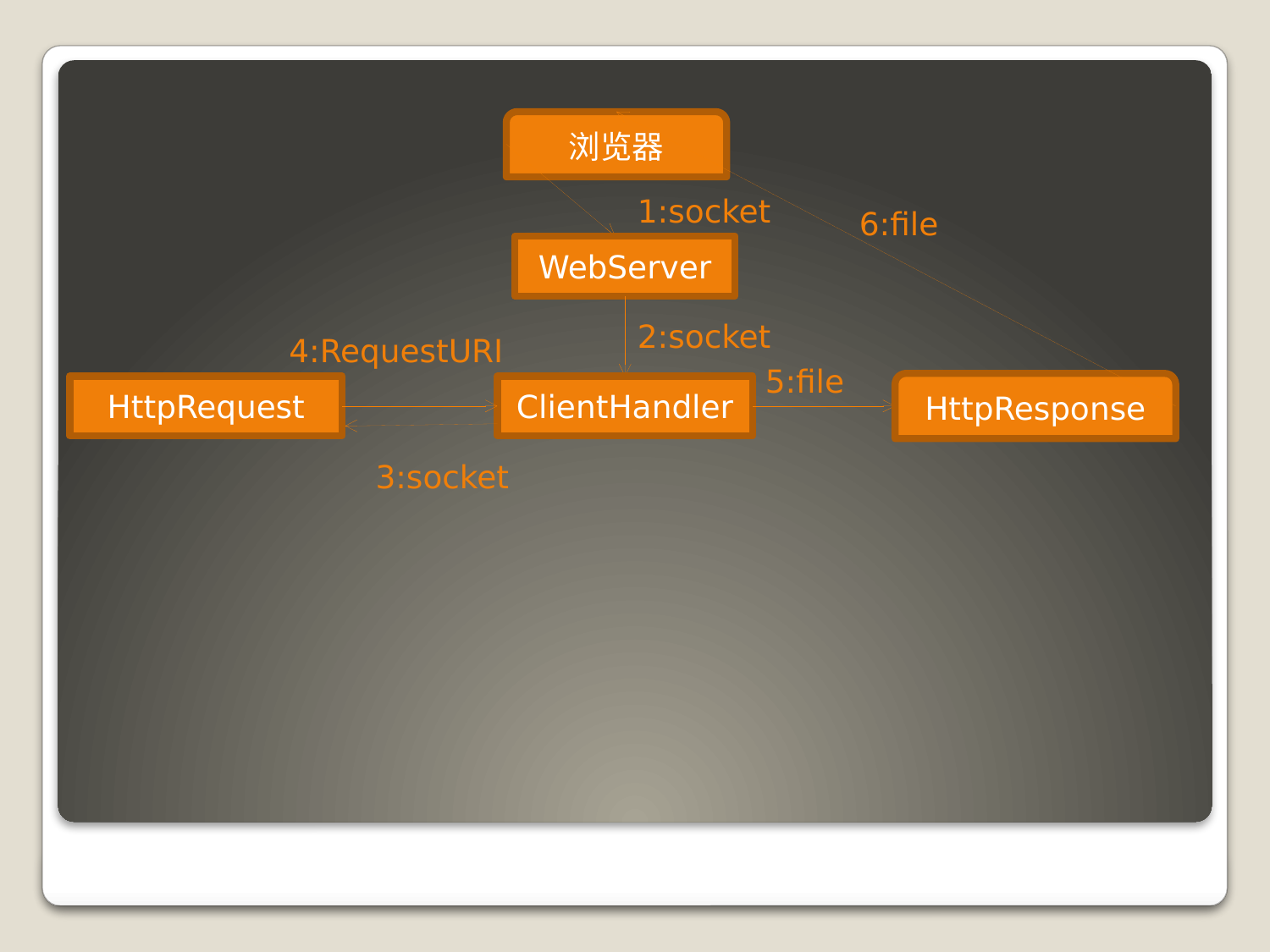

浏览器
1:socket
6:file
WebServer
2:socket
4:RequestURI
5:file
HttpResponse
HttpRequest
ClientHandler
3:socket
#